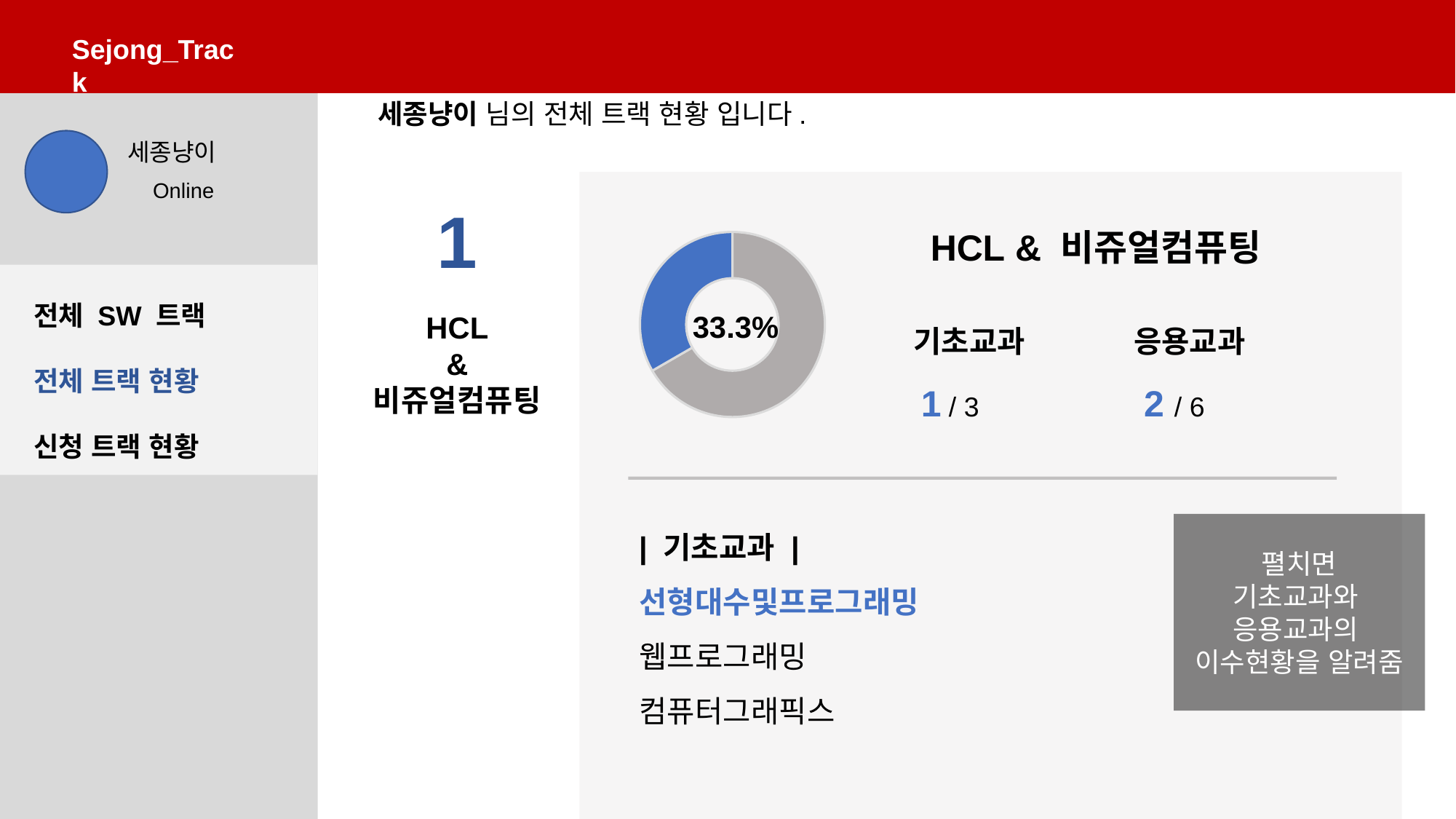

Sejong_Track

세종냥이 님의 전체 트랙 현황 입니다.

세종냥이

Online
1

### Chart

| Category | 판매 |
|---|---|
| 1분기 | 2.0 |
| 2분기 | 1.0 |
HCL & 비쥬얼컴퓨팅

전체 SW 트랙

전체 트랙 현황

신청 트랙 현황
기초교과
 1 / 3
응용교과
 2 / 6
33.3%
HCL
&
비쥬얼컴퓨팅
| 기초교과 |
선형대수및프로그래밍
웹프로그래밍
컴퓨터그래픽스
펼치면
기초교과와
응용교과의
이수현황을 알려줌